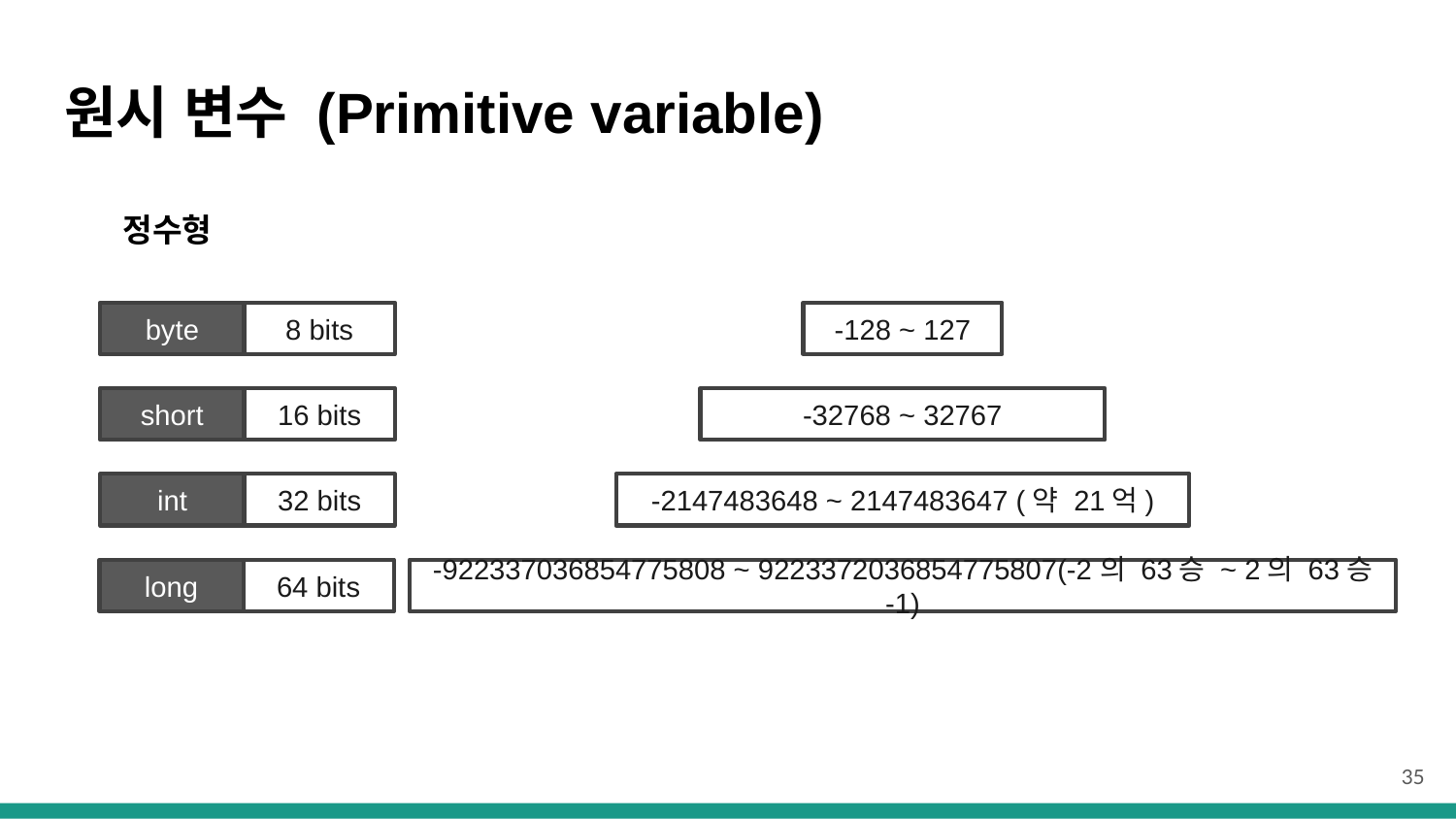

# 원시 변수 (Primitive variable)
정수형
byte
8 bits
-128 ~ 127
short
16 bits
-32768 ~ 32767
int
32 bits
-2147483648 ~ 2147483647 (약 21억)
long
64 bits
-922337036854775808 ~ 9223372036854775807(-2의 63승 ~ 2의 63승 -1)
35